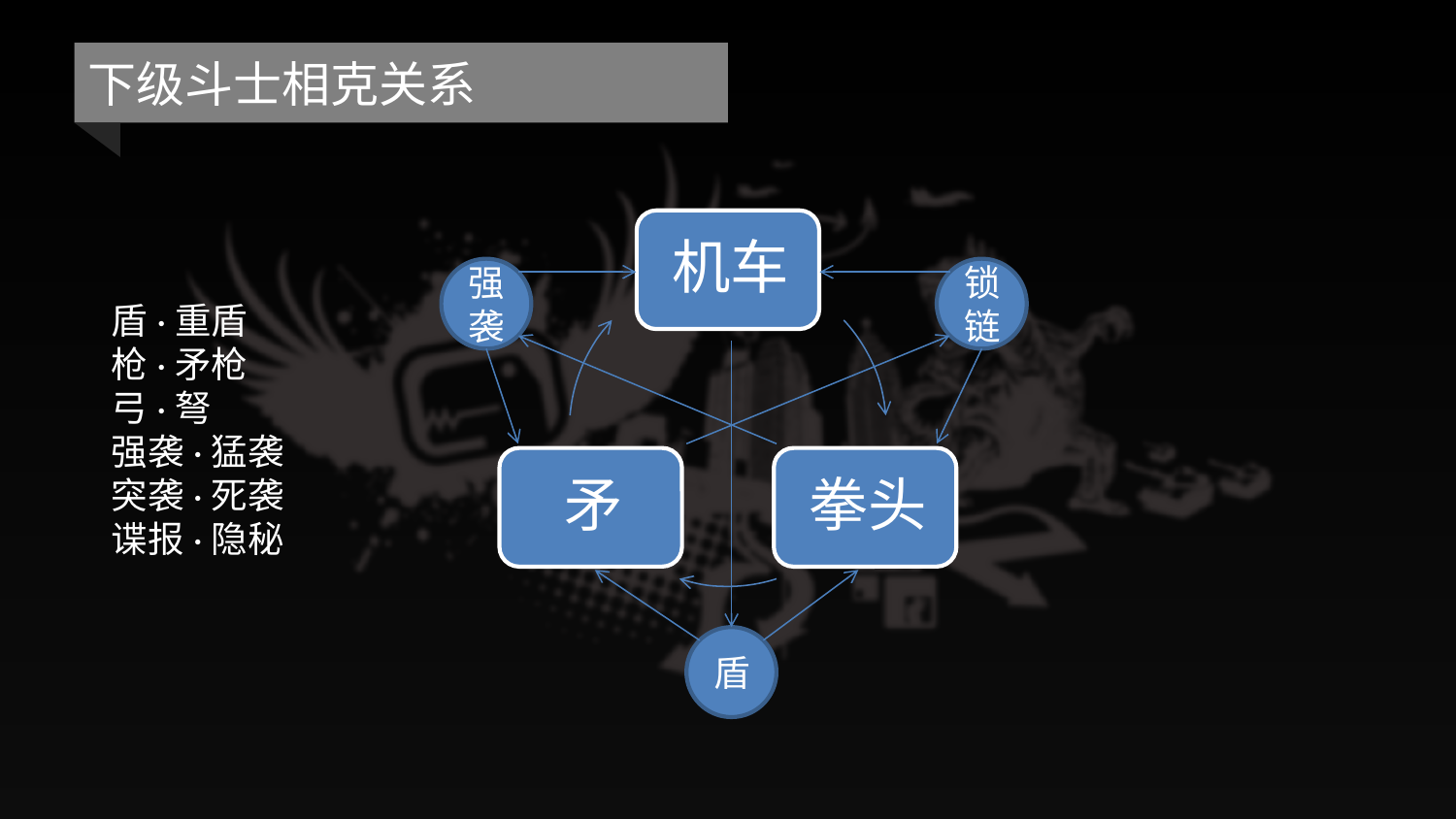

# 下级斗士相克关系
机车
拳头
矛
强袭
锁链
盾·重盾
枪·矛枪
弓·弩
强袭·猛袭
突袭·死袭
谍报·隐秘
盾